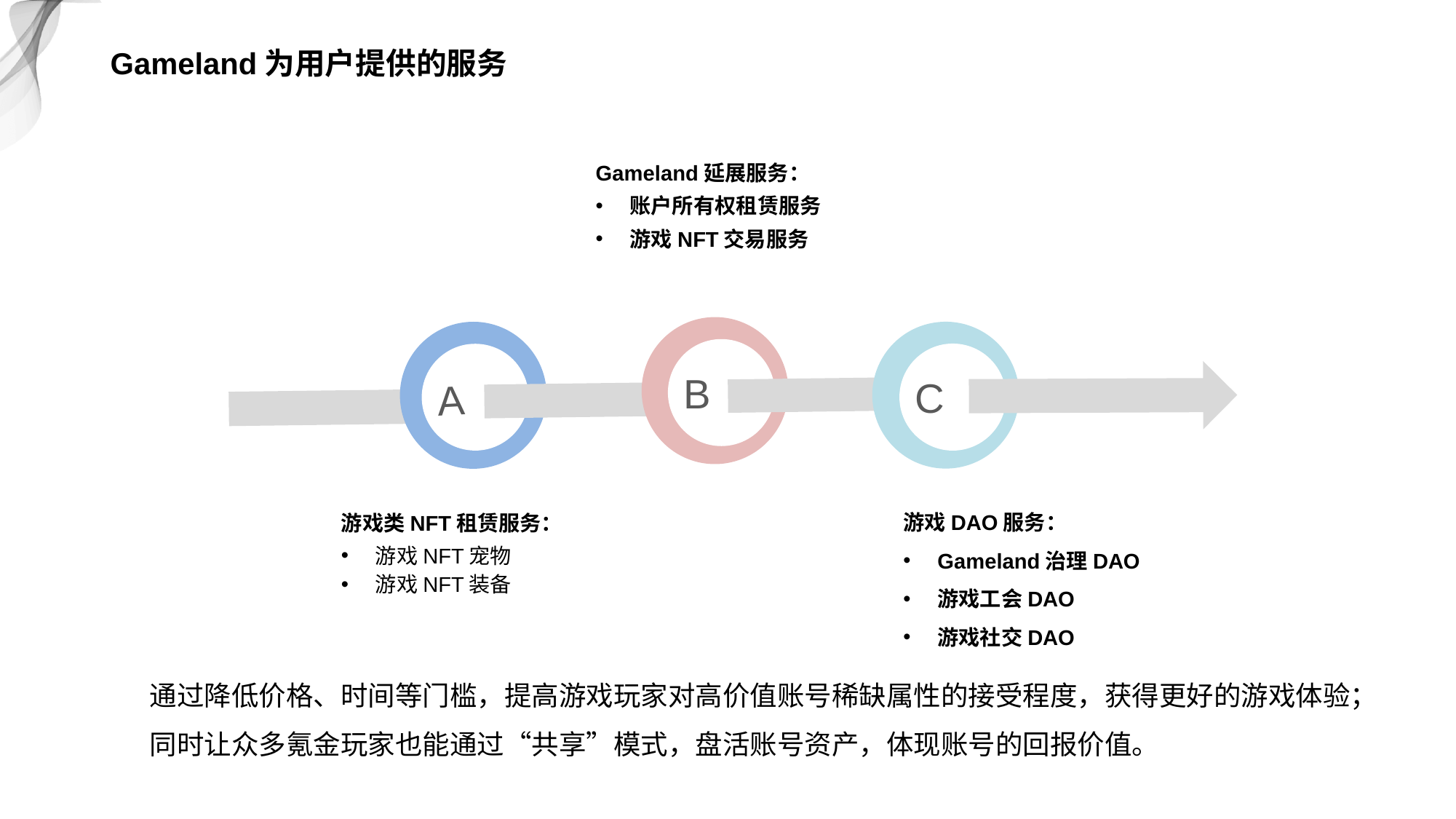

Gameland为用户提供的服务
Gameland延展服务：
账户所有权租赁服务
游戏NFT交易服务

B
C
A

游戏DAO服务：
Gameland治理DAO
游戏工会DAO
游戏社交DAO

游戏类NFT租赁服务：
游戏NFT宠物
游戏NFT装备

通过降低价格、时间等门槛，提高游戏玩家对高价值账号稀缺属性的接受程度，获得更好的游戏体验；
同时让众多氪金玩家也能通过“共享”模式，盘活账号资产，体现账号的回报价值。